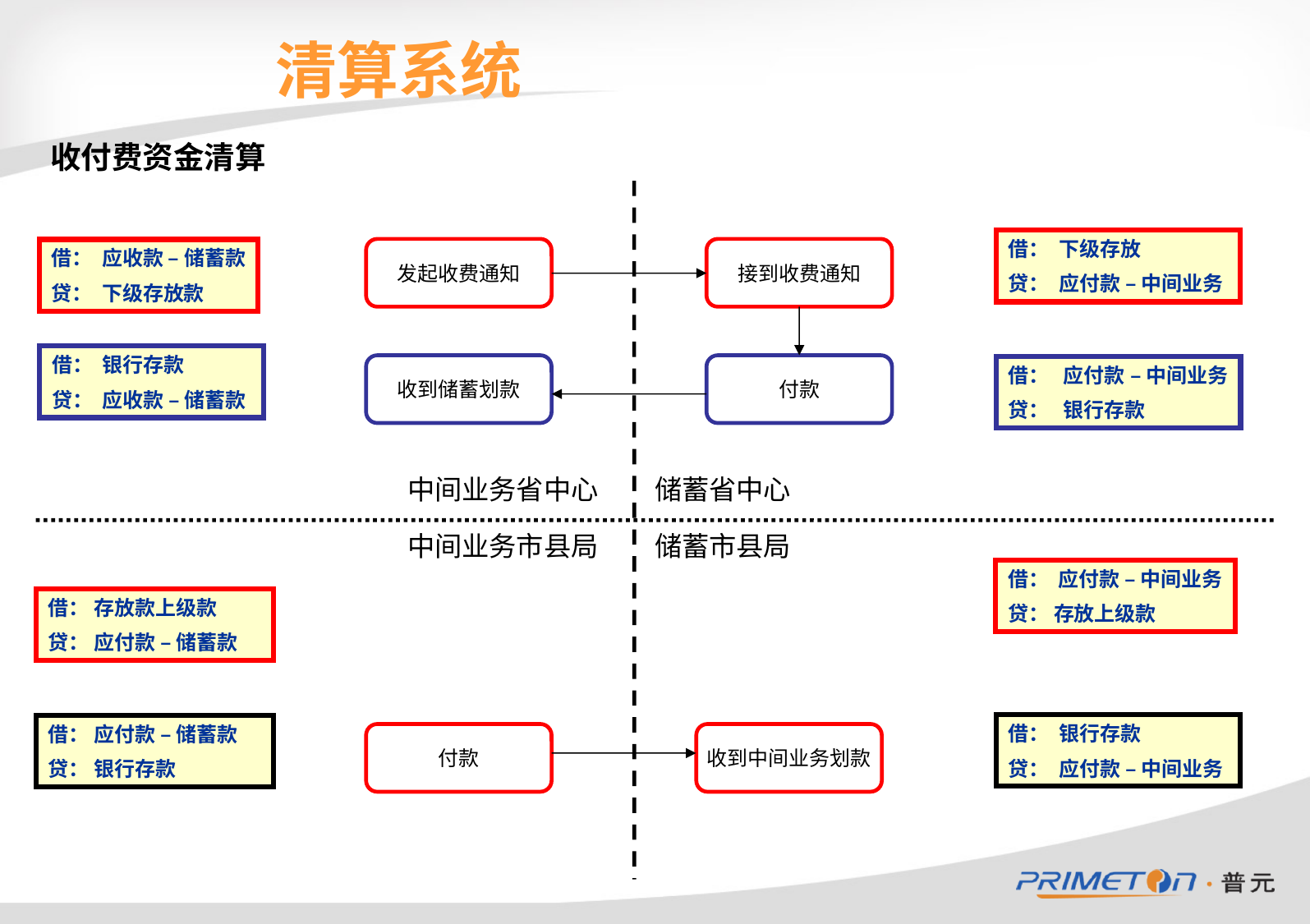

# 清算系统
收付费资金清算

借：  下级存放
贷：  应付款 – 中间业务
借：  应收款 – 储蓄款
贷：  下级存放款
发起收费通知
接到收费通知

借：  银行存款
贷：  应收款 – 储蓄款
收到储蓄划款
付款
借：   应付款 – 中间业务
贷：   银行存款

中间业务省中心
储蓄省中心

中间业务市县局
储蓄市县局
借：  应付款 – 中间业务
贷： 存放上级款
借： 存放款上级款
贷： 应付款 – 储蓄款
借：  银行存款
贷：  应付款 – 中间业务
借： 应付款 – 储蓄款
贷： 银行存款
付款
收到中间业务划款